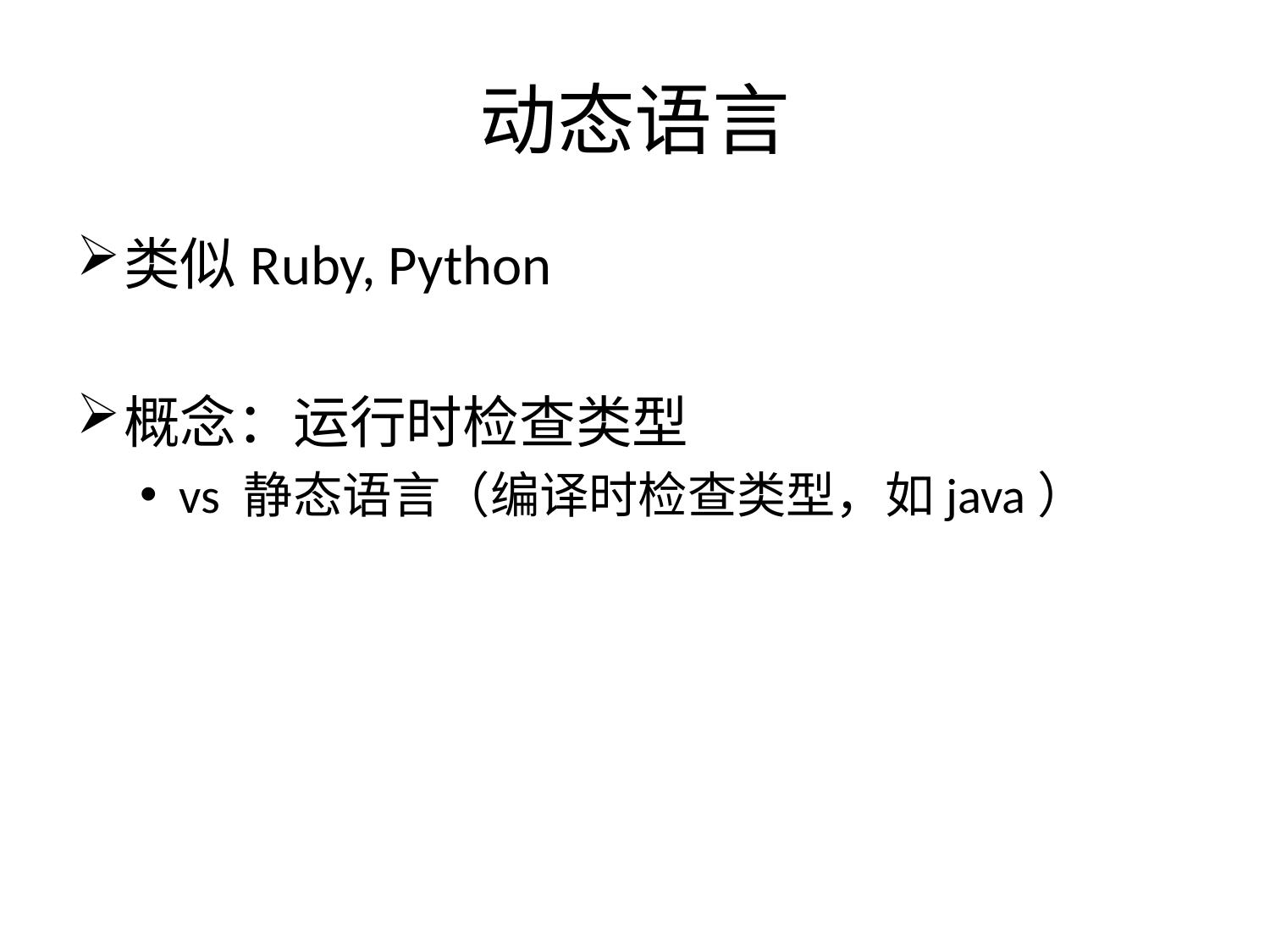

# 动态语言
类似Ruby, Python

概念：运行时检查类型
vs 静态语言（编译时检查类型，如java）